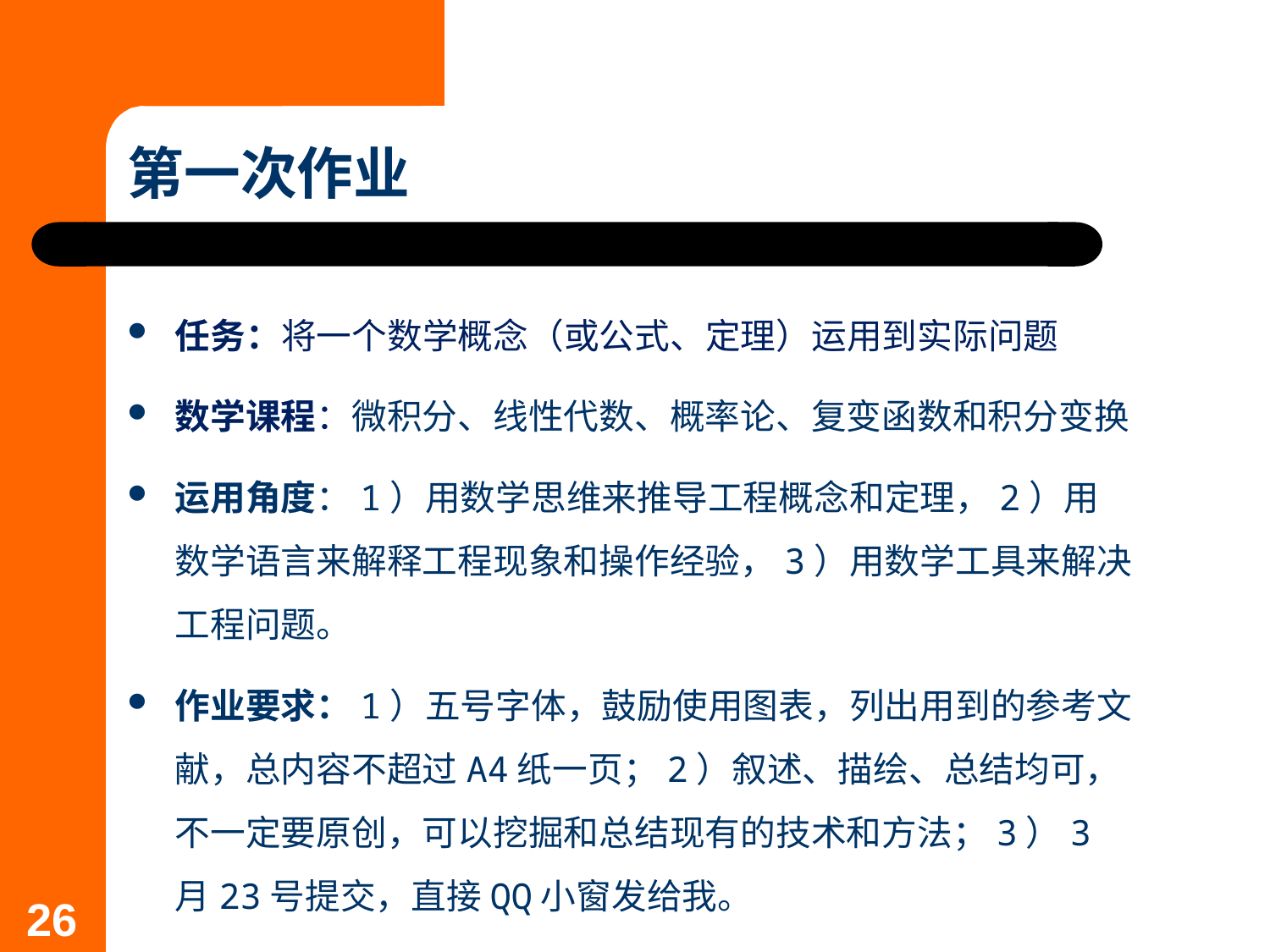

# 第一次作业
任务：将一个数学概念（或公式、定理）运用到实际问题
数学课程：微积分、线性代数、概率论、复变函数和积分变换
运用角度：1）用数学思维来推导工程概念和定理，2）用数学语言来解释工程现象和操作经验，3）用数学工具来解决工程问题。
作业要求：1）五号字体，鼓励使用图表，列出用到的参考文献，总内容不超过A4纸一页；2）叙述、描绘、总结均可，不一定要原创，可以挖掘和总结现有的技术和方法；3）3月23号提交，直接QQ小窗发给我。
26